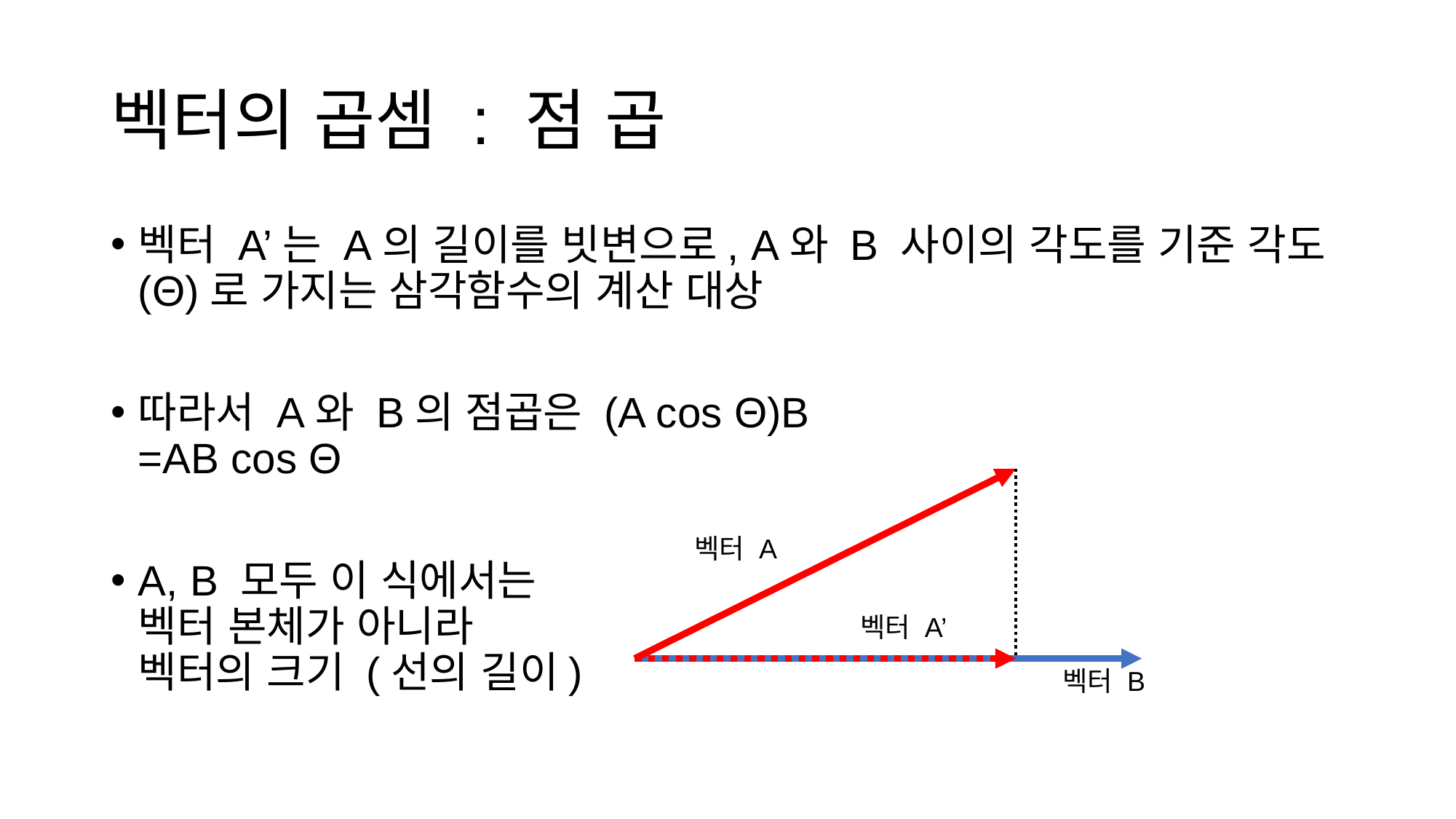

# 벡터의 곱셈 : 점 곱
벡터 A’는 A의 길이를 빗변으로, A와 B 사이의 각도를 기준 각도(Θ)로 가지는 삼각함수의 계산 대상

따라서 A와 B의 점곱은 (A cos Θ)B
=AB cos Θ

A, B 모두 이 식에서는
벡터 본체가 아니라
벡터의 크기 (선의 길이)
벡터 A
벡터 A’
벡터 B